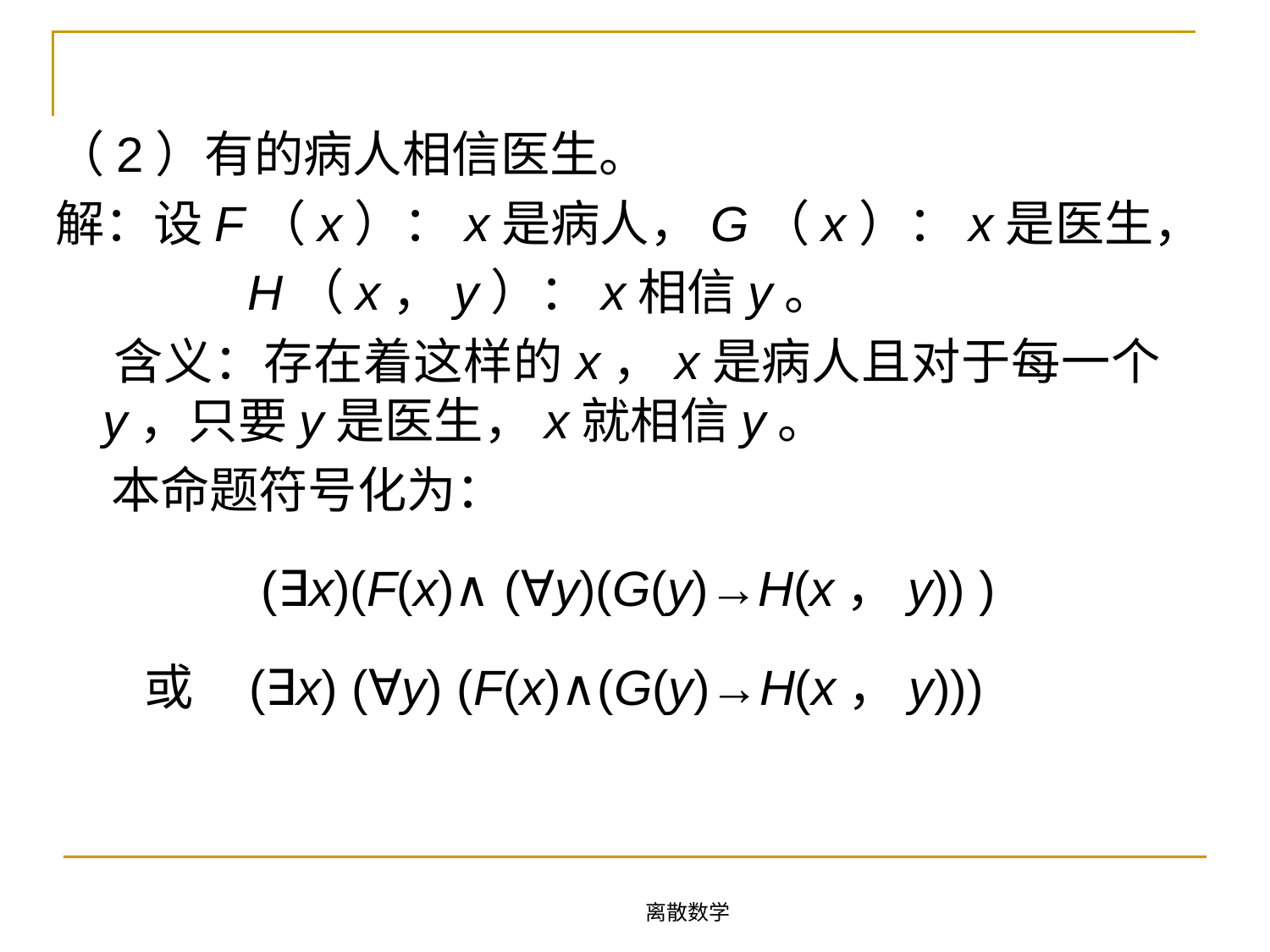

（2）有的病人相信医生。
解：设F（x）：x是病人，G（x）：x是医生，
              H（x，y）：x相信y。
    含义：存在着这样的x，x是病人且对于每一个y，只要y是医生，x就相信y。
    本命题符号化为：
               (∃x)(F(x)∧ (∀y)(G(y)→H(x，y)) )
       或    (∃x) (∀y) (F(x)∧(G(y)→H(x，y)))

离散数学
22